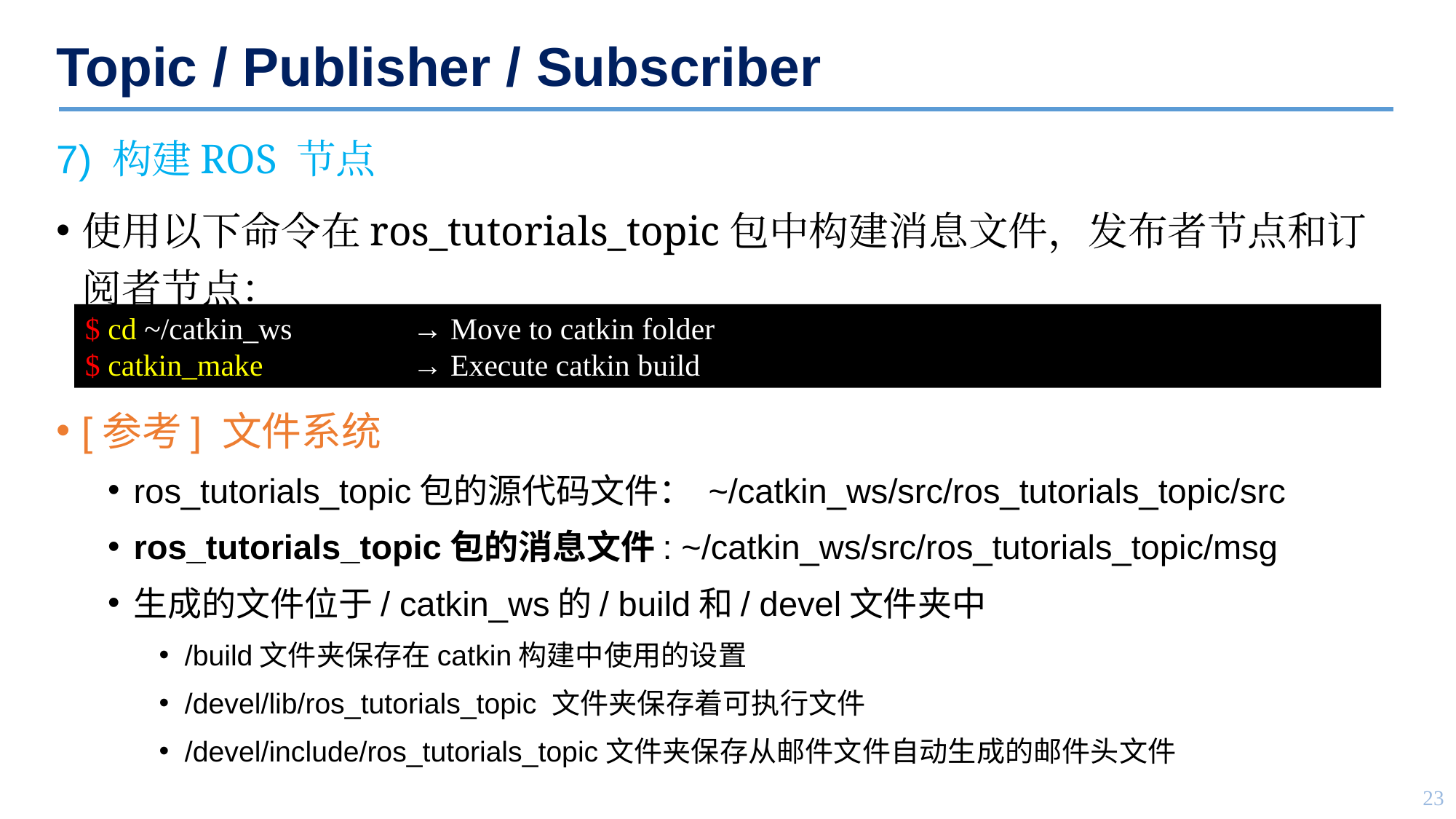

# Topic / Publisher / Subscriber
7) 构建ROS 节点
使用以下命令在ros_tutorials_topic包中构建消息文件，发布者节点和订阅者节点：

[参考] 文件系统
ros_tutorials_topic包的源代码文件： ~/catkin_ws/src/ros_tutorials_topic/src
ros_tutorials_topic包的消息文件: ~/catkin_ws/src/ros_tutorials_topic/msg
生成的文件位于/ catkin_ws的/ build和/ devel文件夹中
/build文件夹保存在catkin构建中使用的设置
/devel/lib/ros_tutorials_topic 文件夹保存着可执行文件
/devel/include/ros_tutorials_topic文件夹保存从邮件文件自动生成的邮件头文件
$ cd ~/catkin_ws 		→ Move to catkin folder
$ catkin_make 		→ Execute catkin build
23